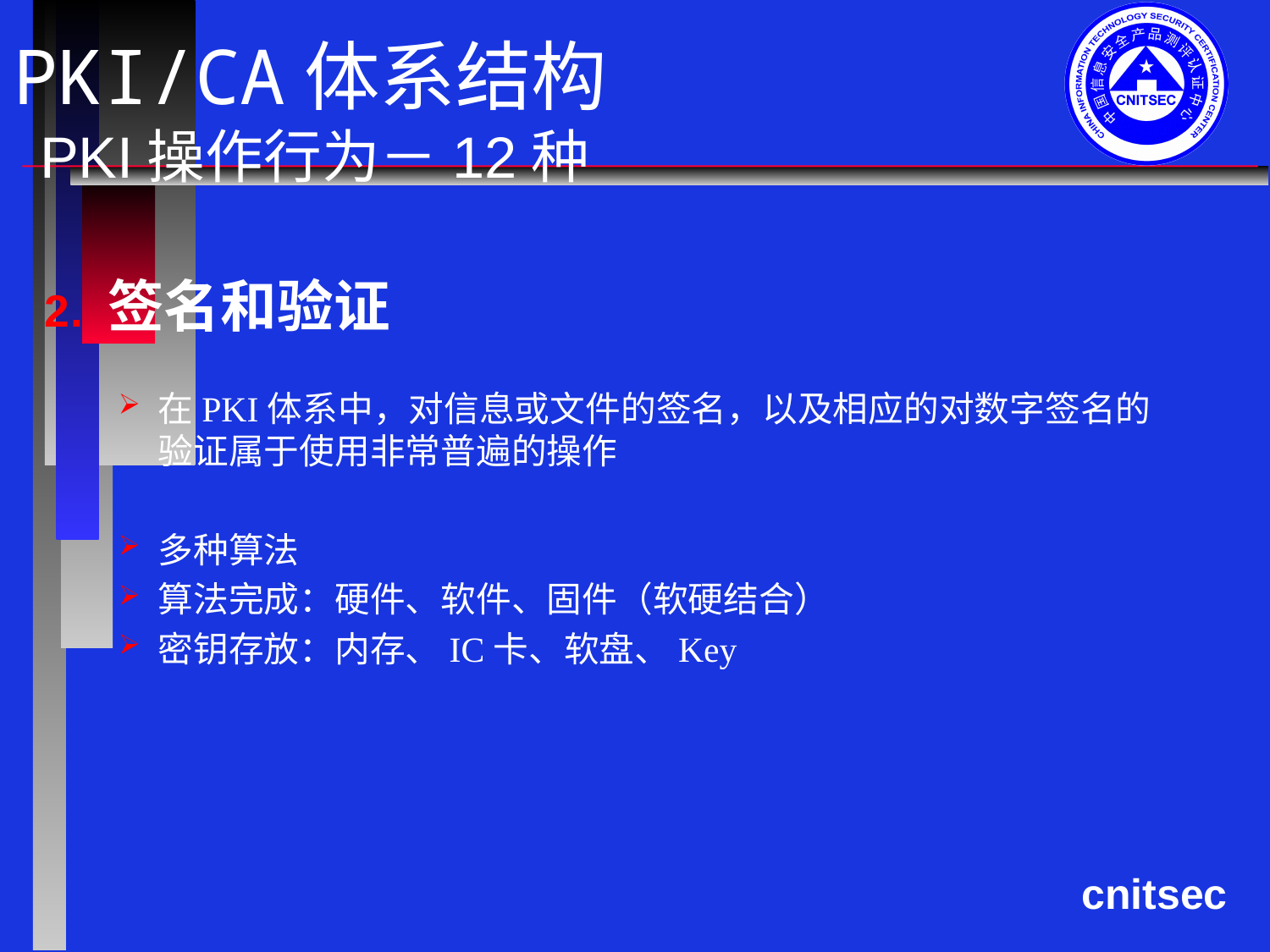

# PKI/CA体系结构 PKI操作行为－12种
签名和验证

在PKI体系中，对信息或文件的签名，以及相应的对数字签名的验证属于使用非常普遍的操作

多种算法
算法完成：硬件、软件、固件（软硬结合）
密钥存放：内存、IC卡、软盘、Key